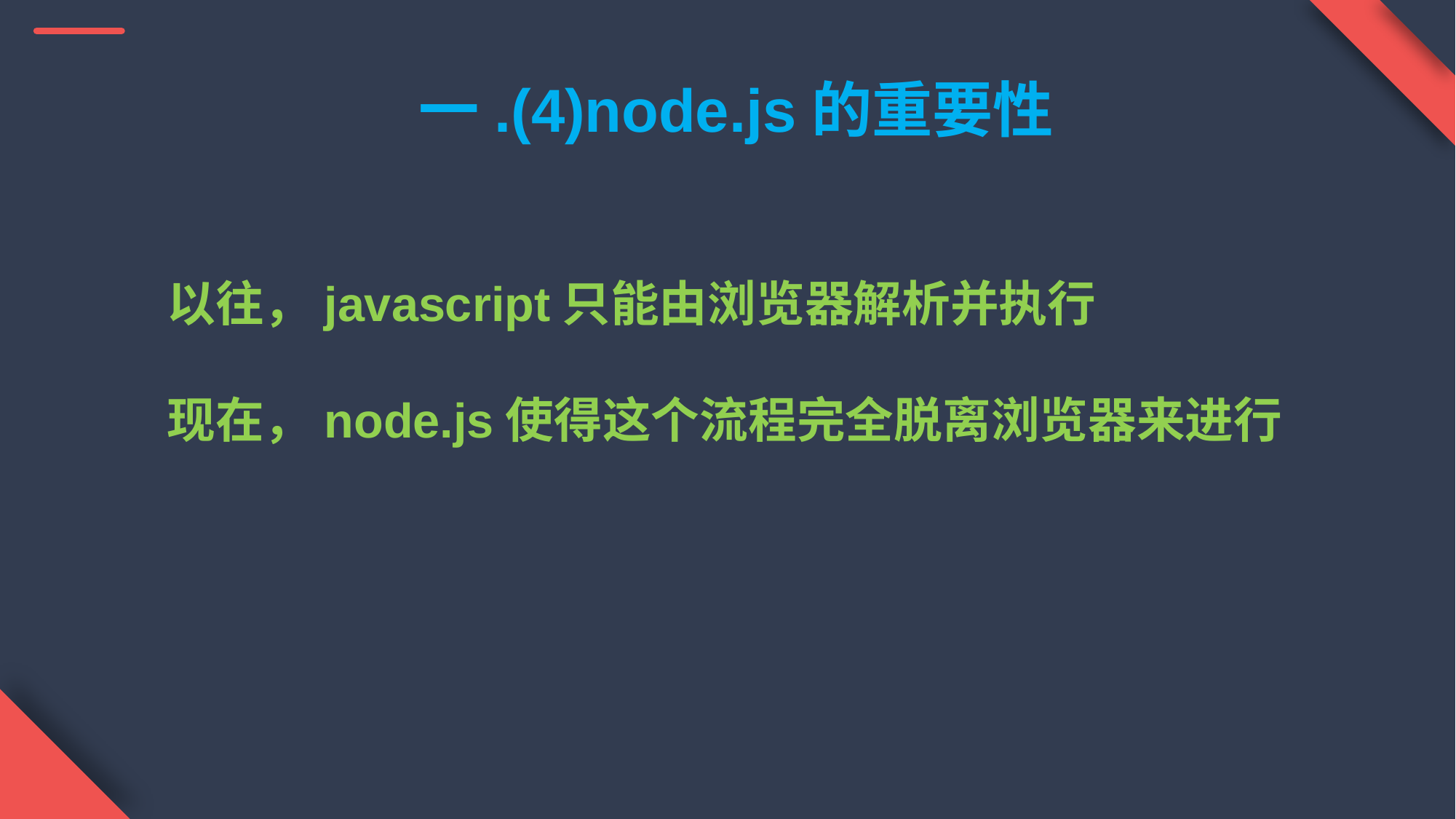

一.(4)node.js的重要性
以往，javascript只能由浏览器解析并执行

现在，node.js使得这个流程完全脱离浏览器来进行